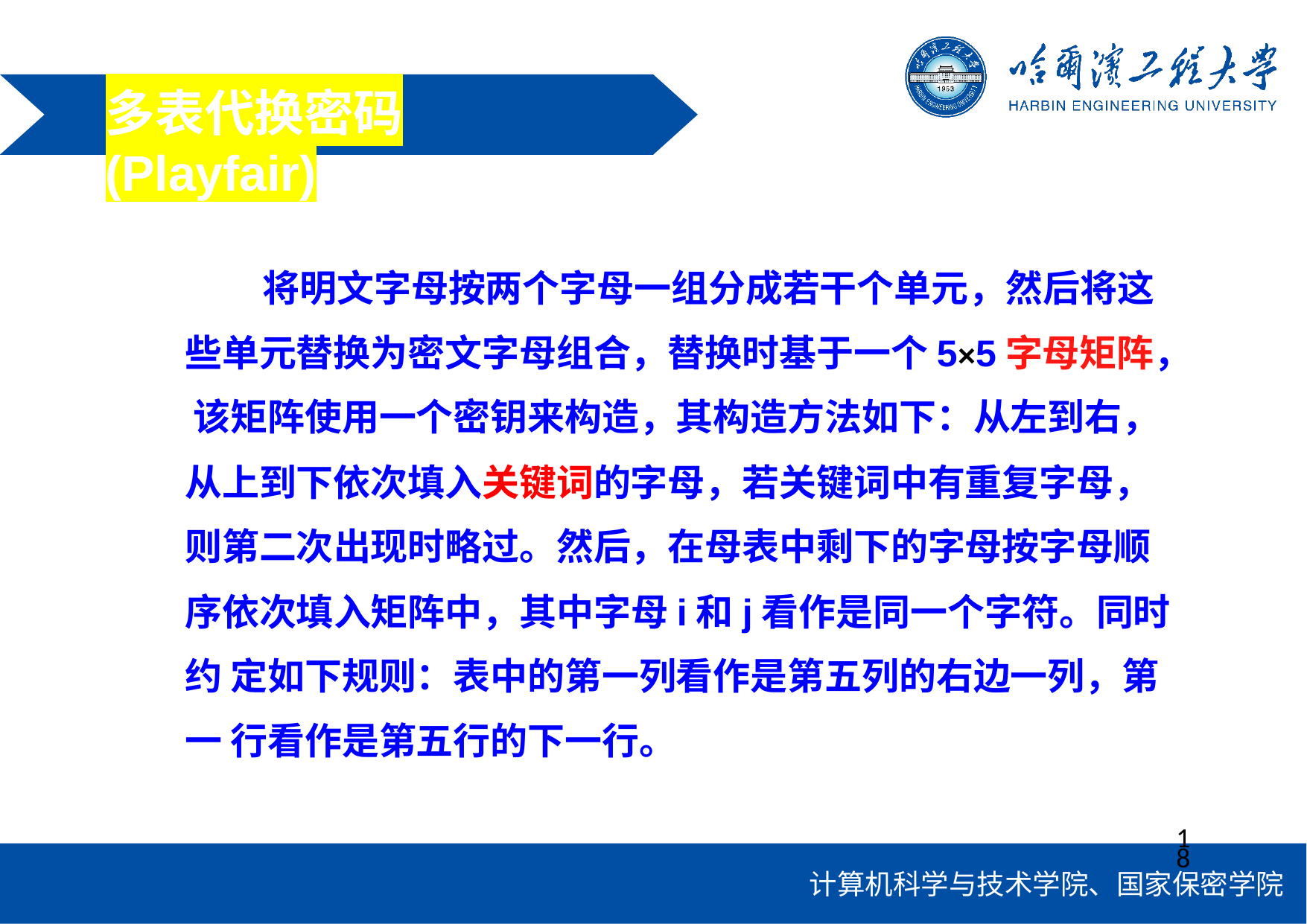

# 多表代换密码(Playfair)
将明文字母按两个字母一组分成若干个单元，然后将这 些单元替换为密文字母组合，替换时基于一个5×5字母矩阵， 该矩阵使用一个密钥来构造，其构造方法如下：从左到右，  从上到下依次填入关键词的字母，若关键词中有重复字母，  则第二次出现时略过。然后，在母表中剩下的字母按字母顺 序依次填入矩阵中，其中字母i和j看作是同一个字符。同时约 定如下规则：表中的第一列看作是第五列的右边一列，第一 行看作是第五行的下一行。
18